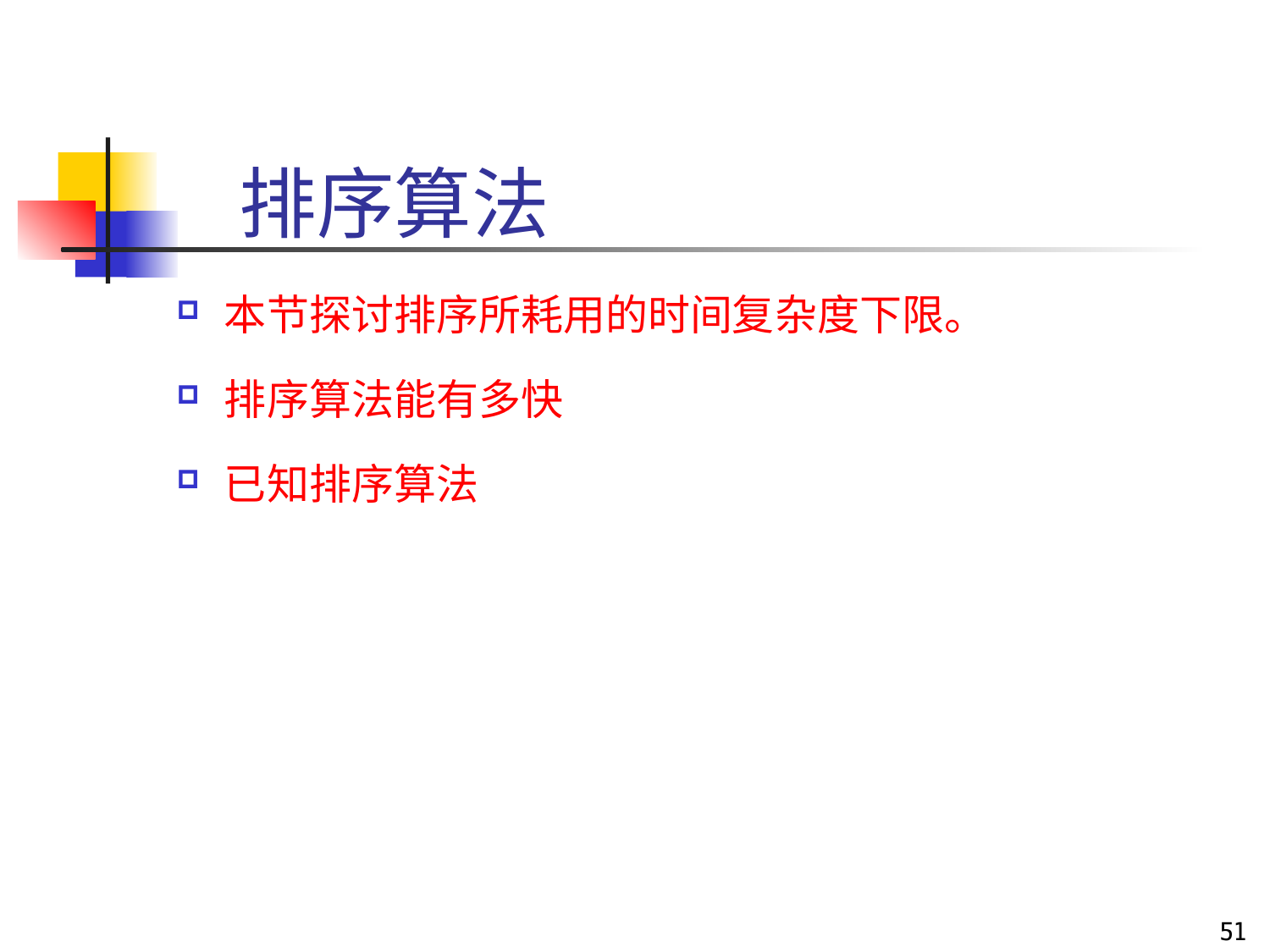

排序算法
本节探讨排序所耗用的时间复杂度下限。
排序算法能有多快
已知排序算法

51